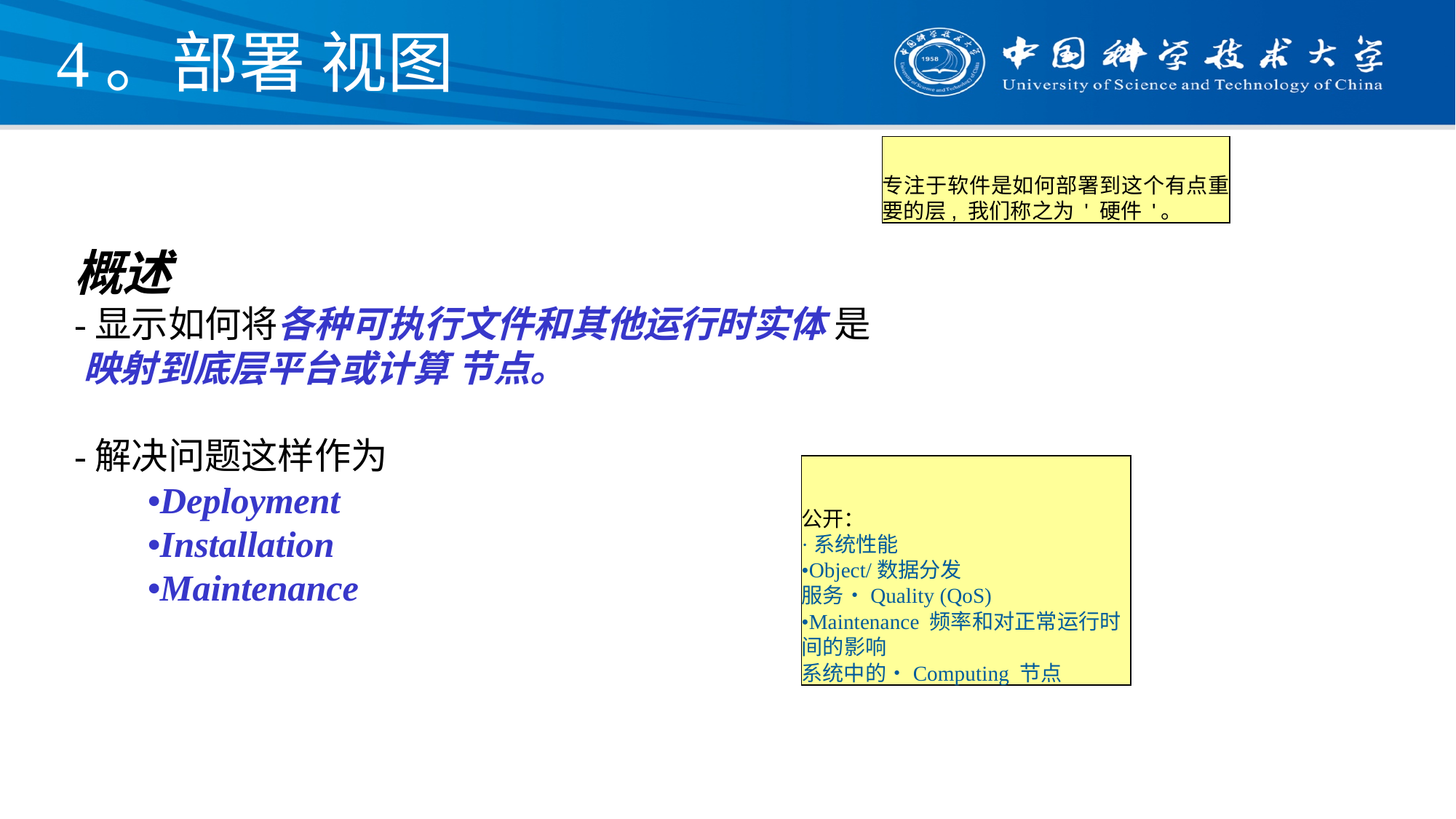

# 4。部署 视图

专注于软件是如何部署到这个有点重要的层, 我们称之为 ' 硬件 '。
概述
-显示如何将各种可执行文件和其他运行时实体 是
映射到底层平台或计算 节点。
-解决问题这样作为
•Deployment
•Installation
•Maintenance

公开：
·系统性能
•Object/数据分发
服务•Quality (QoS)
•Maintenance 频率和对正常运行时间的影响
系统中的•Computing 节点